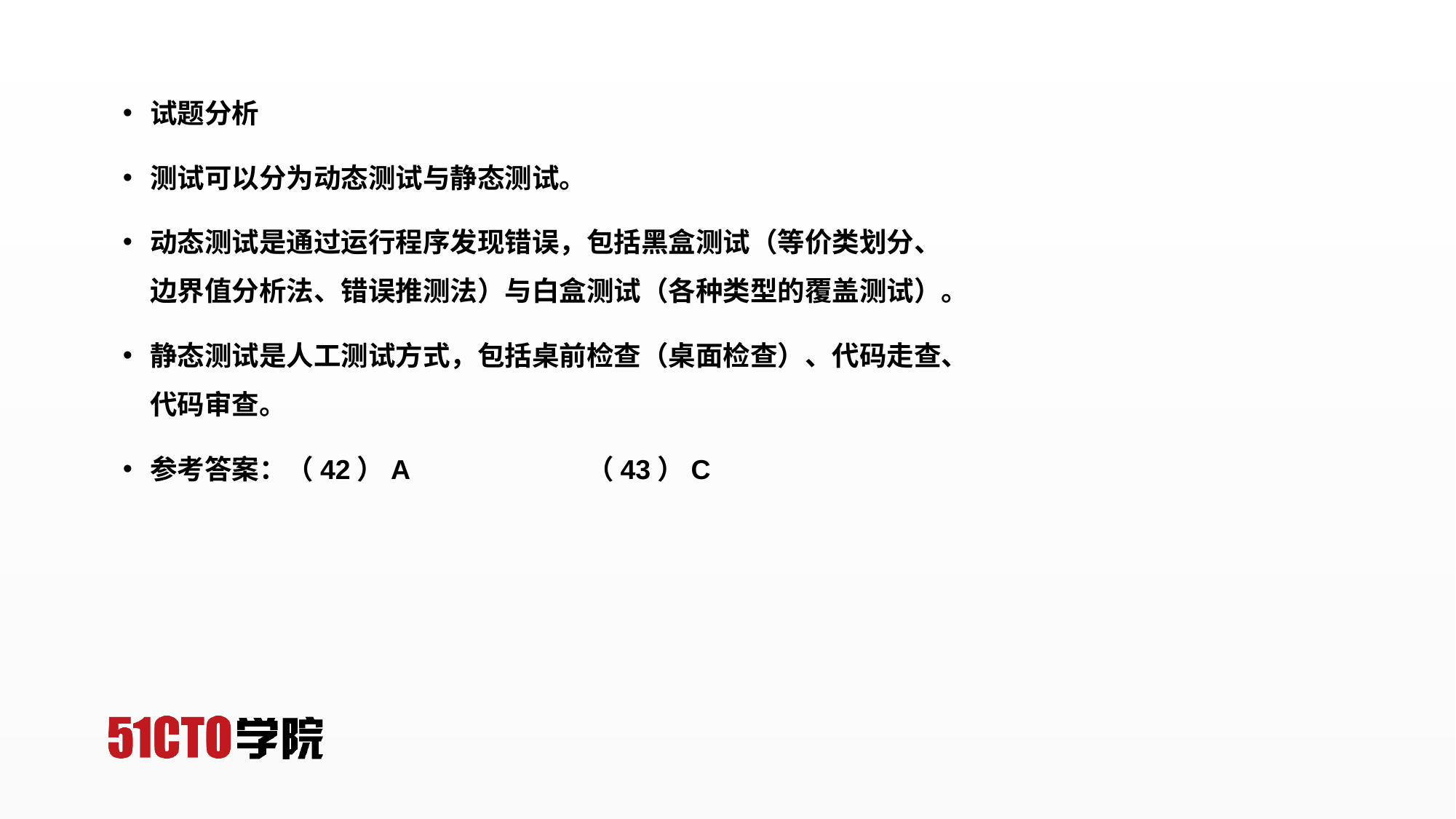

试题分析
测试可以分为动态测试与静态测试。
动态测试是通过运行程序发现错误，包括黑盒测试（等价类划分、边界值分析法、错误推测法）与白盒测试（各种类型的覆盖测试）。
静态测试是人工测试方式，包括桌前检查（桌面检查）、代码走查、代码审查。
参考答案：（42）A 		（43）C